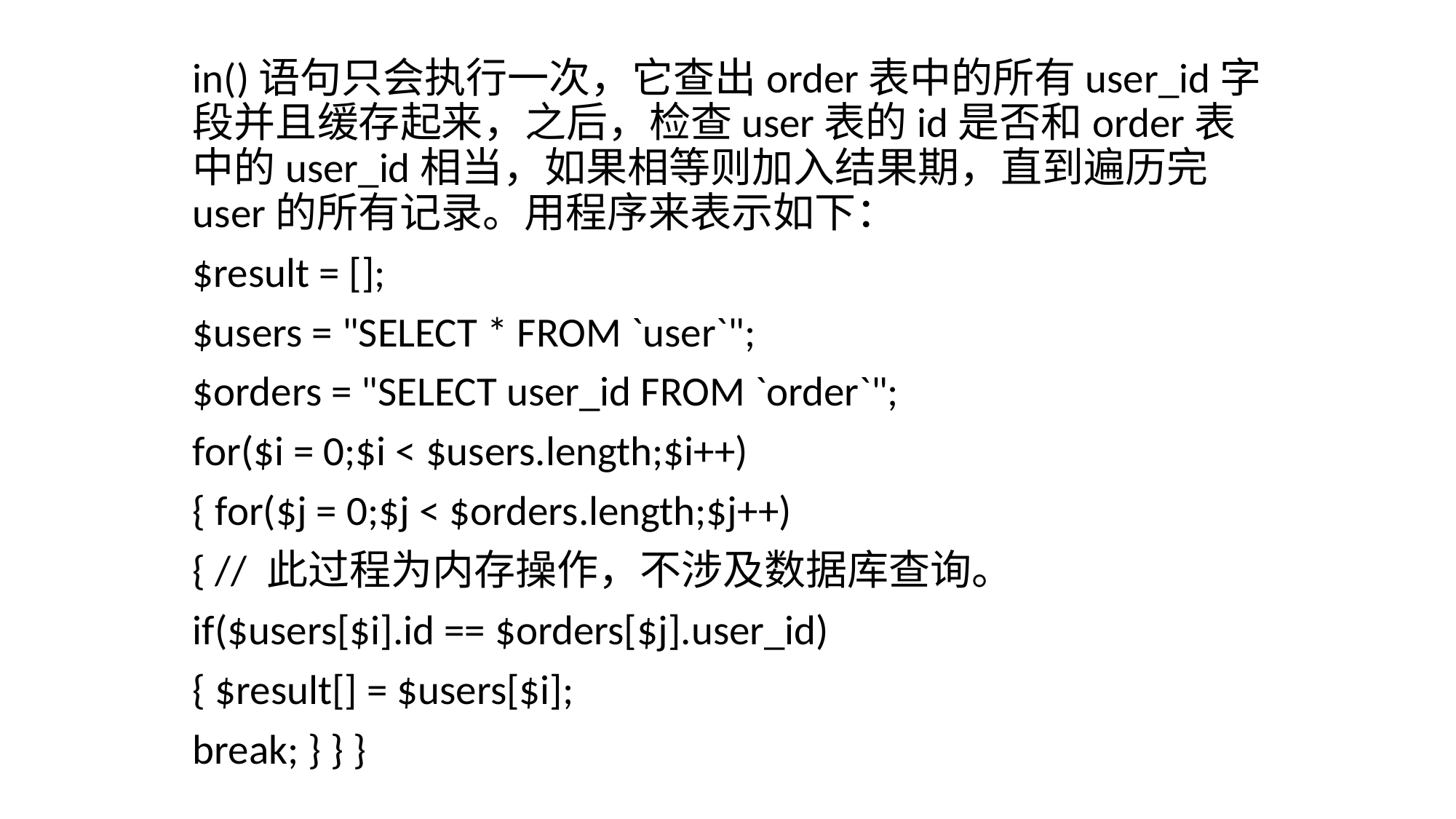

in()语句只会执行一次，它查出order表中的所有user_id字段并且缓存起来，之后，检查user表的id是否和order表中的user_id相当，如果相等则加入结果期，直到遍历完user的所有记录。用程序来表示如下：
$result = [];
$users = "SELECT * FROM `user`";
$orders = "SELECT user_id FROM `order`";
for($i = 0;$i < $users.length;$i++)
{ for($j = 0;$j < $orders.length;$j++)
{ // 此过程为内存操作，不涉及数据库查询。
if($users[$i].id == $orders[$j].user_id)
{ $result[] = $users[$i];
break; } } }